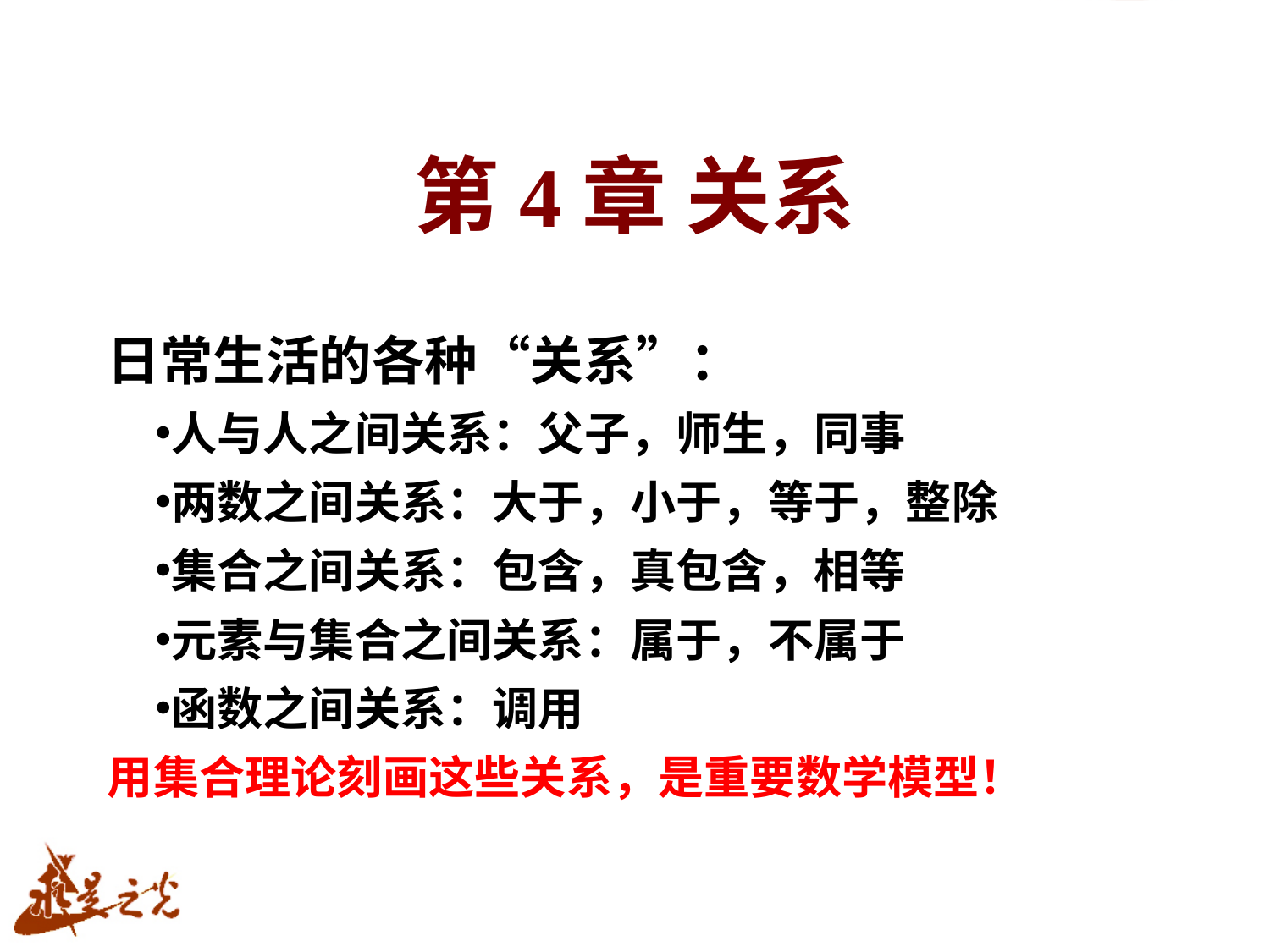

# 第4章 关系
日常生活的各种“关系”：
人与人之间关系：父子，师生，同事
两数之间关系：大于，小于，等于，整除
集合之间关系：包含，真包含，相等
元素与集合之间关系：属于，不属于
函数之间关系：调用
用集合理论刻画这些关系，是重要数学模型！
1